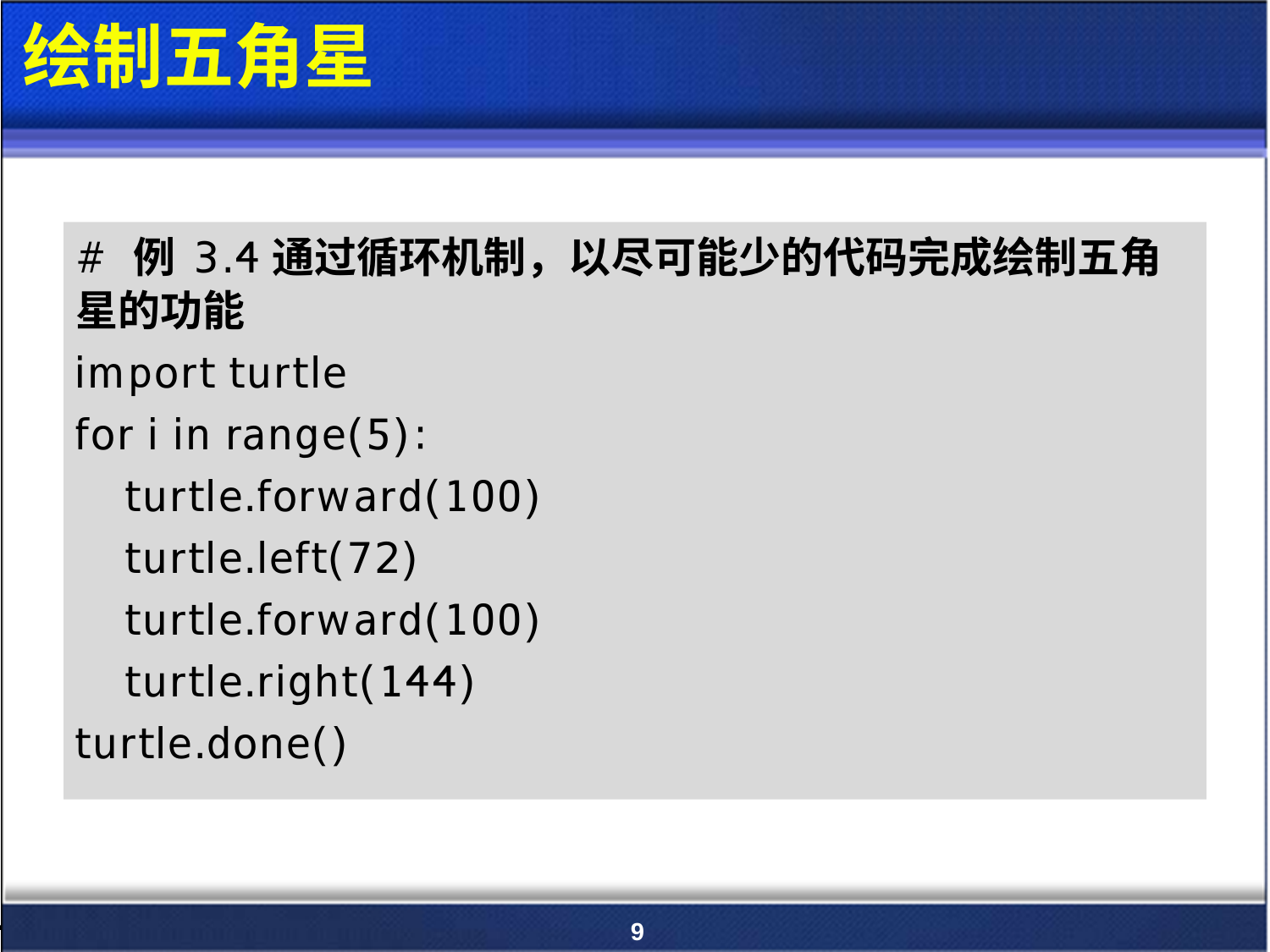

# 绘制五角星
# 例 3.4通过循环机制，以尽可能少的代码完成绘制五角星的功能
import turtle
for i in range(5):
    turtle.forward(100)
    turtle.left(72)
    turtle.forward(100)
    turtle.right(144)
turtle.done()
9